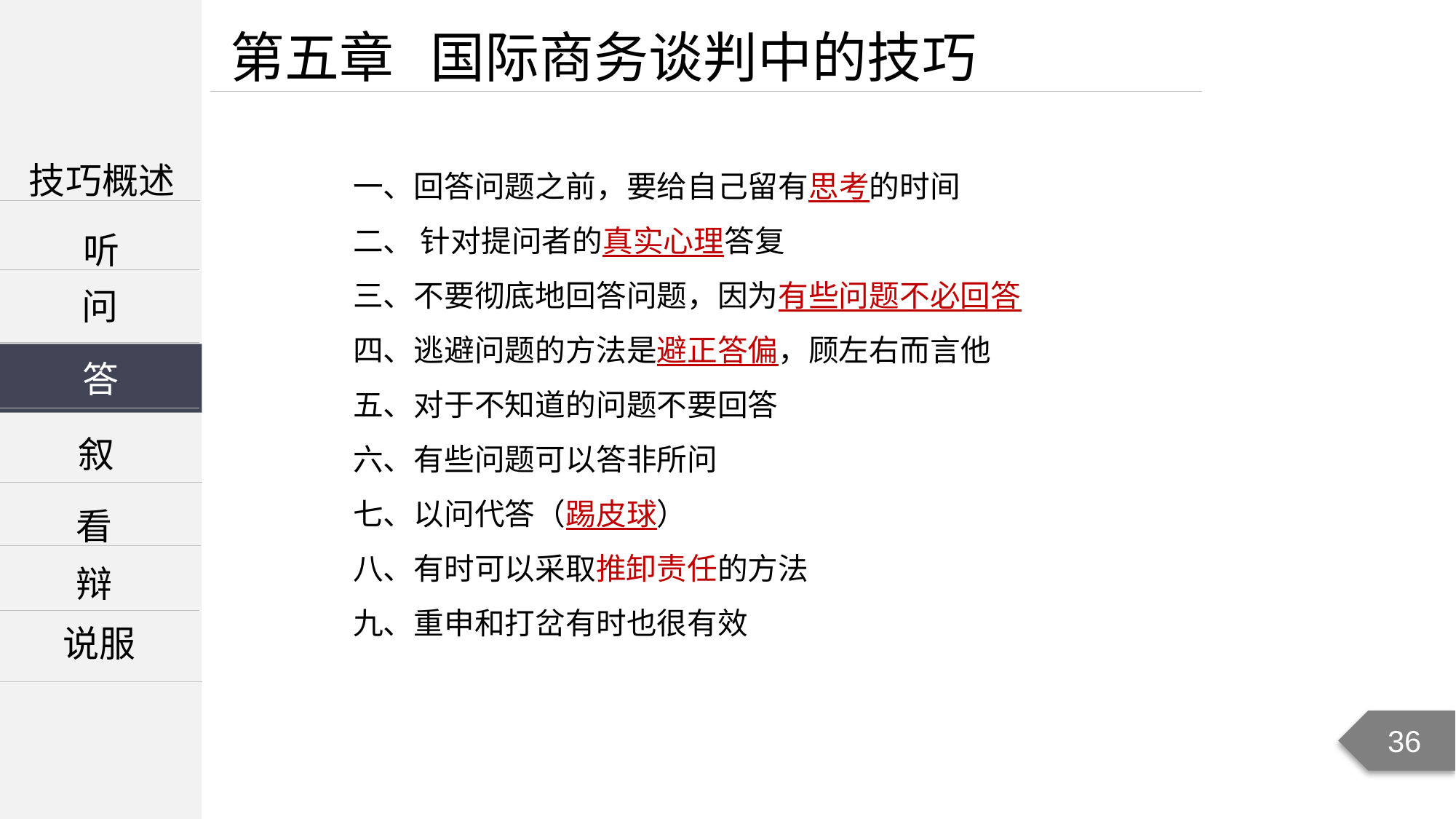

第五章   国际商务谈判中的技巧
技巧概述
一、回答问题之前，要给自己留有思考的时间
二、 针对提问者的真实心理答复
三、不要彻底地回答问题，因为有些问题不必回答
四、逃避问题的方法是避正答偏，顾左右而言他
五、对于不知道的问题不要回答
六、有些问题可以答非所问
七、以问代答（踢皮球）
八、有时可以采取推卸责任的方法
九、重申和打岔有时也很有效

听
问
答
答
叙
看
辩
说服
36